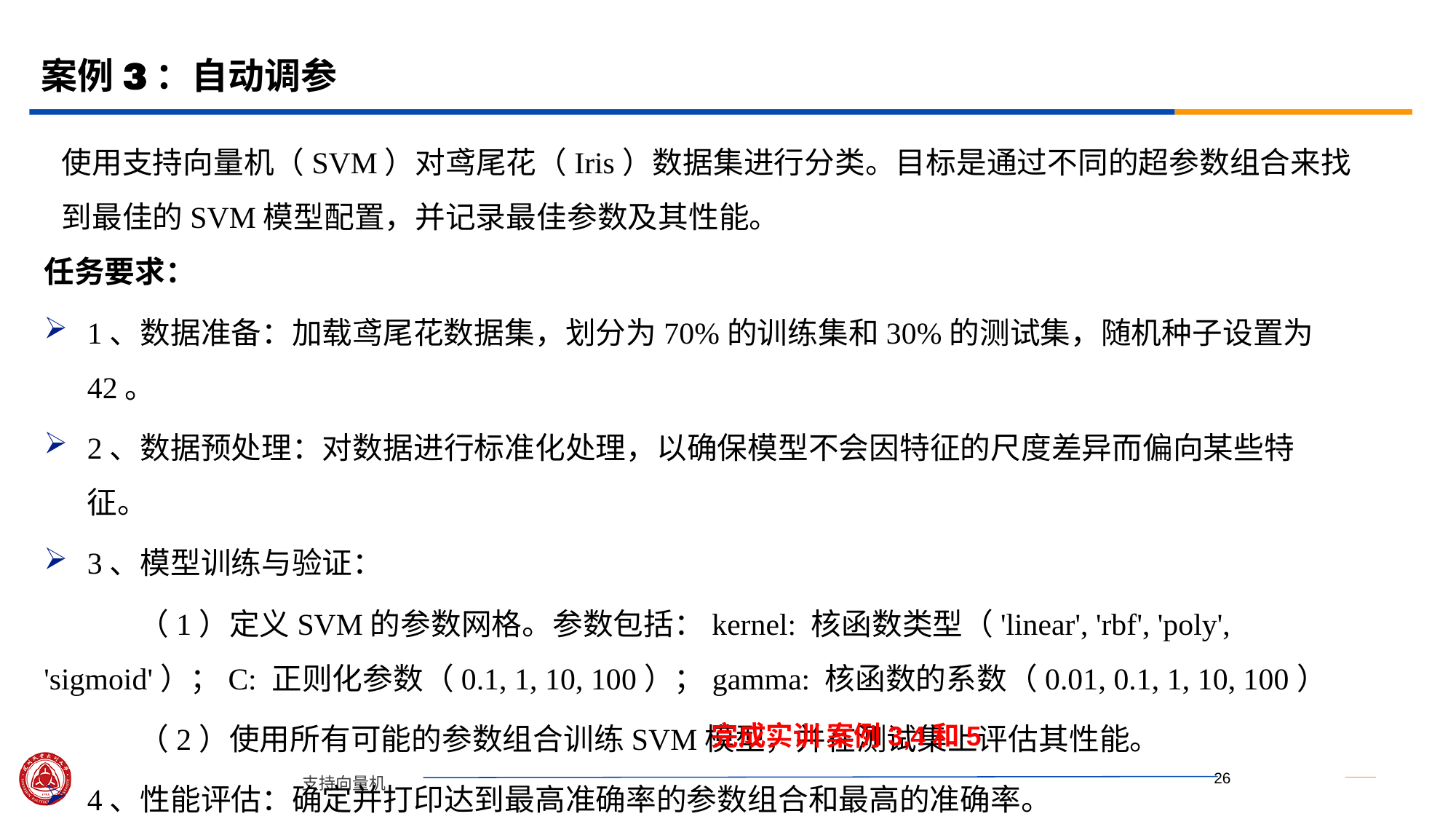

# 案例3：自动调参
使用支持向量机（SVM）对鸢尾花（Iris）数据集进行分类。目标是通过不同的超参数组合来找到最佳的SVM模型配置，并记录最佳参数及其性能。
任务要求：
1、数据准备：加载鸢尾花数据集，划分为70%的训练集和30%的测试集，随机种子设置为42。
2、数据预处理：对数据进行标准化处理，以确保模型不会因特征的尺度差异而偏向某些特征。
3、模型训练与验证：
             （1）定义SVM的参数网格。参数包括：kernel: 核函数类型（'linear', 'rbf', 'poly', 'sigmoid'）；C: 正则化参数（0.1, 1, 10, 100）；gamma: 核函数的系数（0.01, 0.1, 1, 10, 100）
             （2）使用所有可能的参数组合训练SVM模型，并在测试集上评估其性能。
4、性能评估：确定并打印达到最高准确率的参数组合和最高的准确率。
完成实训 案例3,4和5